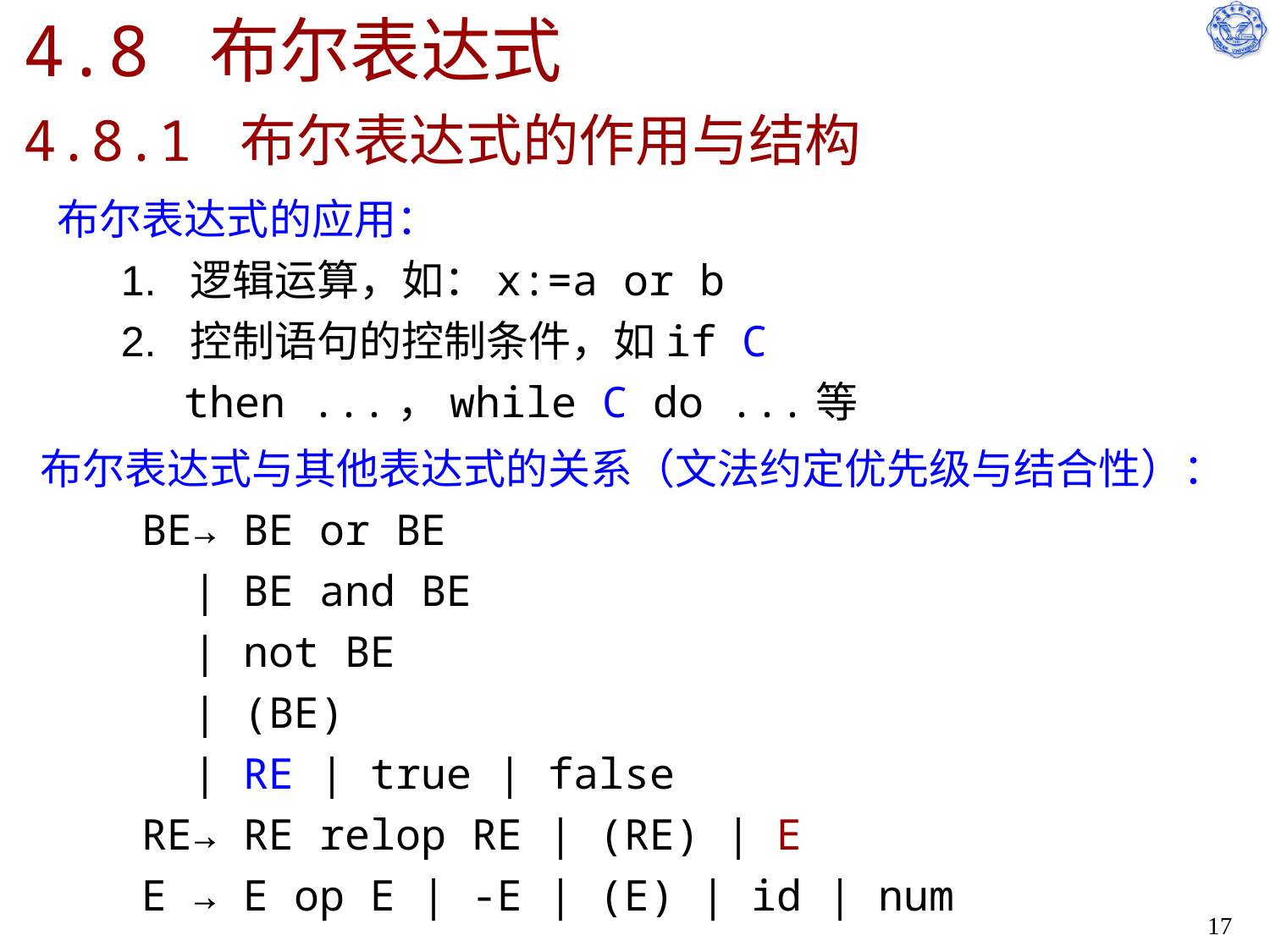

# 4.8 布尔表达式 4.8.1 布尔表达式的作用与结构
布尔表达式的应用：
1.  逻辑运算，如：x:=a or b
2.  控制语句的控制条件，如if C then ...，while C do ...等
布尔表达式与其他表达式的关系（文法约定优先级与结合性）：
    BE→ BE or BE
	 | BE and BE
	 | not BE
	 | (BE)
	 | RE | true | false
    RE→ RE relop RE | (RE) | E
    E → E op E | -E | (E) | id | num
17